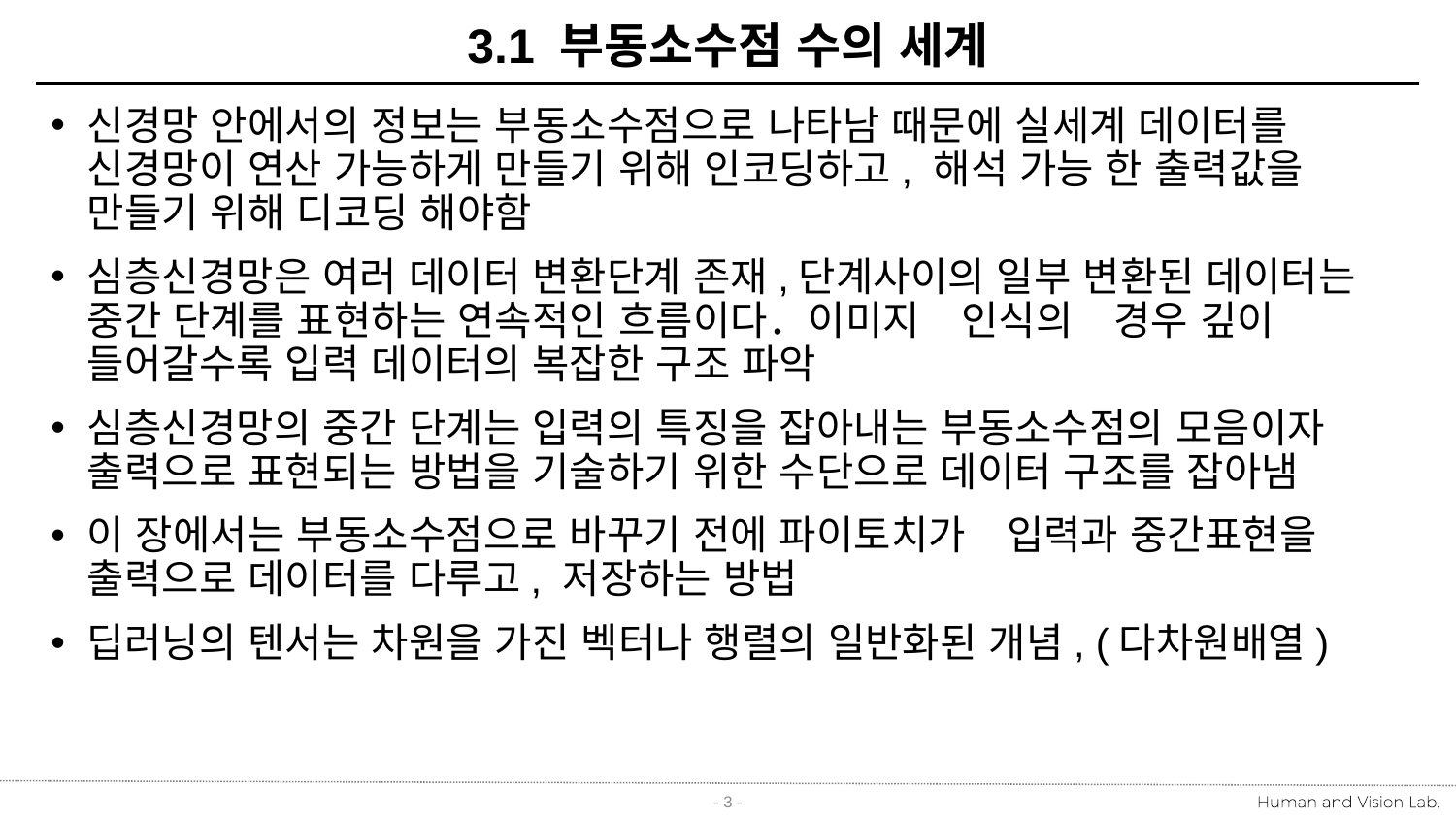

# 3.1 부동소수점 수의 세계
신경망 안에서의 정보는 부동소수점으로 나타남 때문에 실세계 데이터를 신경망이 연산 가능하게 만들기 위해 인코딩하고, 해석 가능 한 출력값을 만들기 위해 디코딩 해야함
심층신경망은 여러 데이터 변환단계 존재,단계사이의 일부 변환된 데이터는 중간 단계를 표현하는 연속적인 흐름이다．이미지　인식의　경우 깊이 들어갈수록 입력 데이터의 복잡한 구조 파악
심층신경망의 중간 단계는 입력의 특징을 잡아내는 부동소수점의 모음이자 출력으로 표현되는 방법을 기술하기 위한 수단으로 데이터 구조를 잡아냄
이 장에서는 부동소수점으로 바꾸기 전에 파이토치가　입력과 중간표현을 출력으로 데이터를 다루고, 저장하는 방법
딥러닝의 텐서는 차원을 가진 벡터나 행렬의 일반화된 개념, (다차원배열)

- 3 -